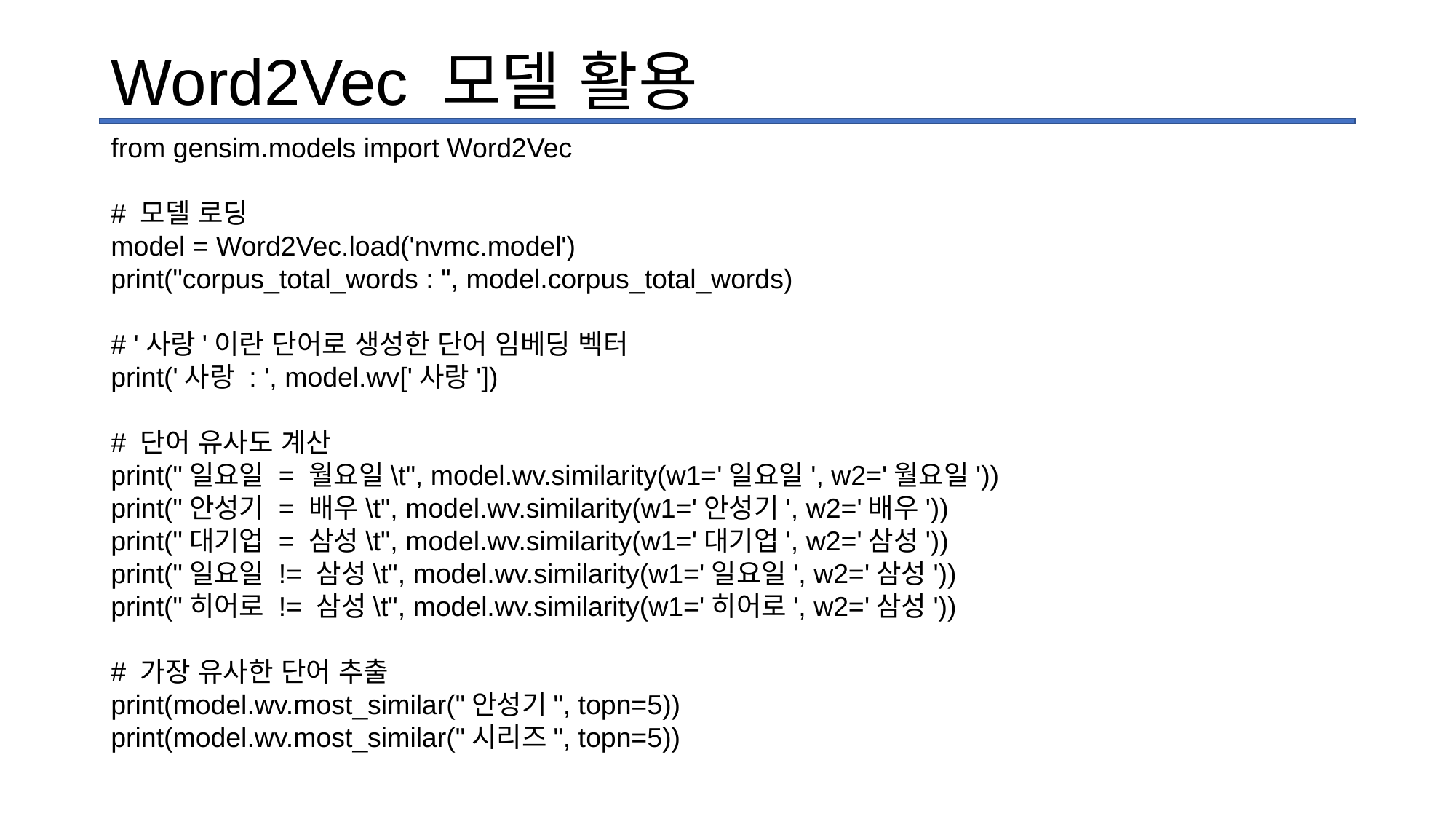

# Word2Vec 모델 활용
from gensim.models import Word2Vec

# 모델 로딩
model = Word2Vec.load('nvmc.model')
print("corpus_total_words : ", model.corpus_total_words)

# '사랑'이란 단어로 생성한 단어 임베딩 벡터
print('사랑 : ', model.wv['사랑'])

# 단어 유사도 계산
print("일요일 = 월요일\t", model.wv.similarity(w1='일요일', w2='월요일'))
print("안성기 = 배우\t", model.wv.similarity(w1='안성기', w2='배우'))
print("대기업 = 삼성\t", model.wv.similarity(w1='대기업', w2='삼성'))
print("일요일 != 삼성\t", model.wv.similarity(w1='일요일', w2='삼성'))
print("히어로 != 삼성\t", model.wv.similarity(w1='히어로', w2='삼성'))

# 가장 유사한 단어 추출
print(model.wv.most_similar("안성기", topn=5))
print(model.wv.most_similar("시리즈", topn=5))